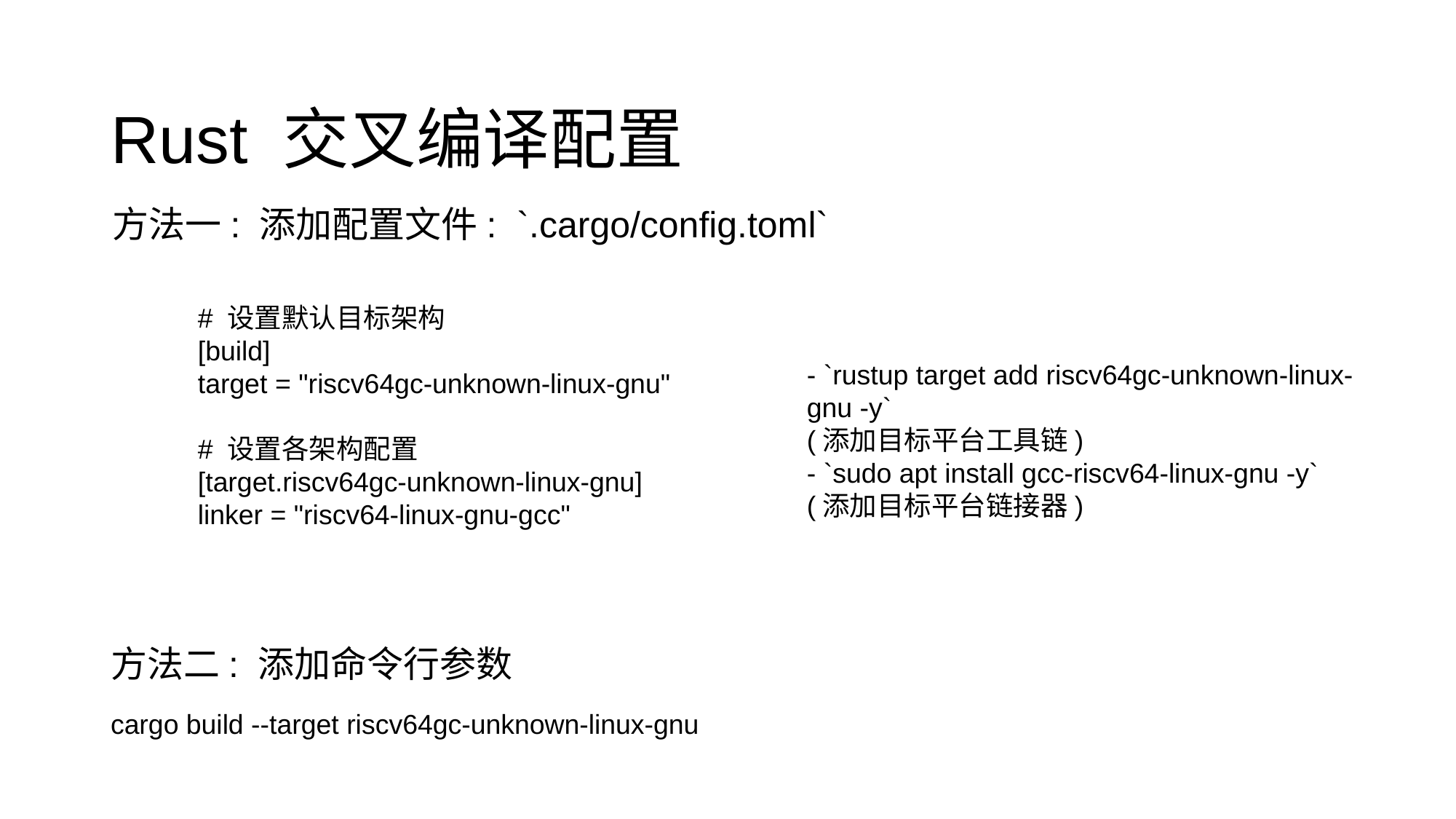

# Rust 交叉编译配置
方法一: 添加配置文件:  `.cargo/config.toml`

    # 设置默认目标架构
    [build]
    target = "riscv64gc-unknown-linux-gnu"

    # 设置各架构配置
    [target.riscv64gc-unknown-linux-gnu]
    linker = "riscv64-linux-gnu-gcc"

- `rustup target add riscv64gc-unknown-linux-gnu -y`
(添加目标平台工具链)
- `sudo apt install gcc-riscv64-linux-gnu -y`
(添加目标平台链接器)

方法二: 添加命令行参数
cargo build --target riscv64gc-unknown-linux-gnu